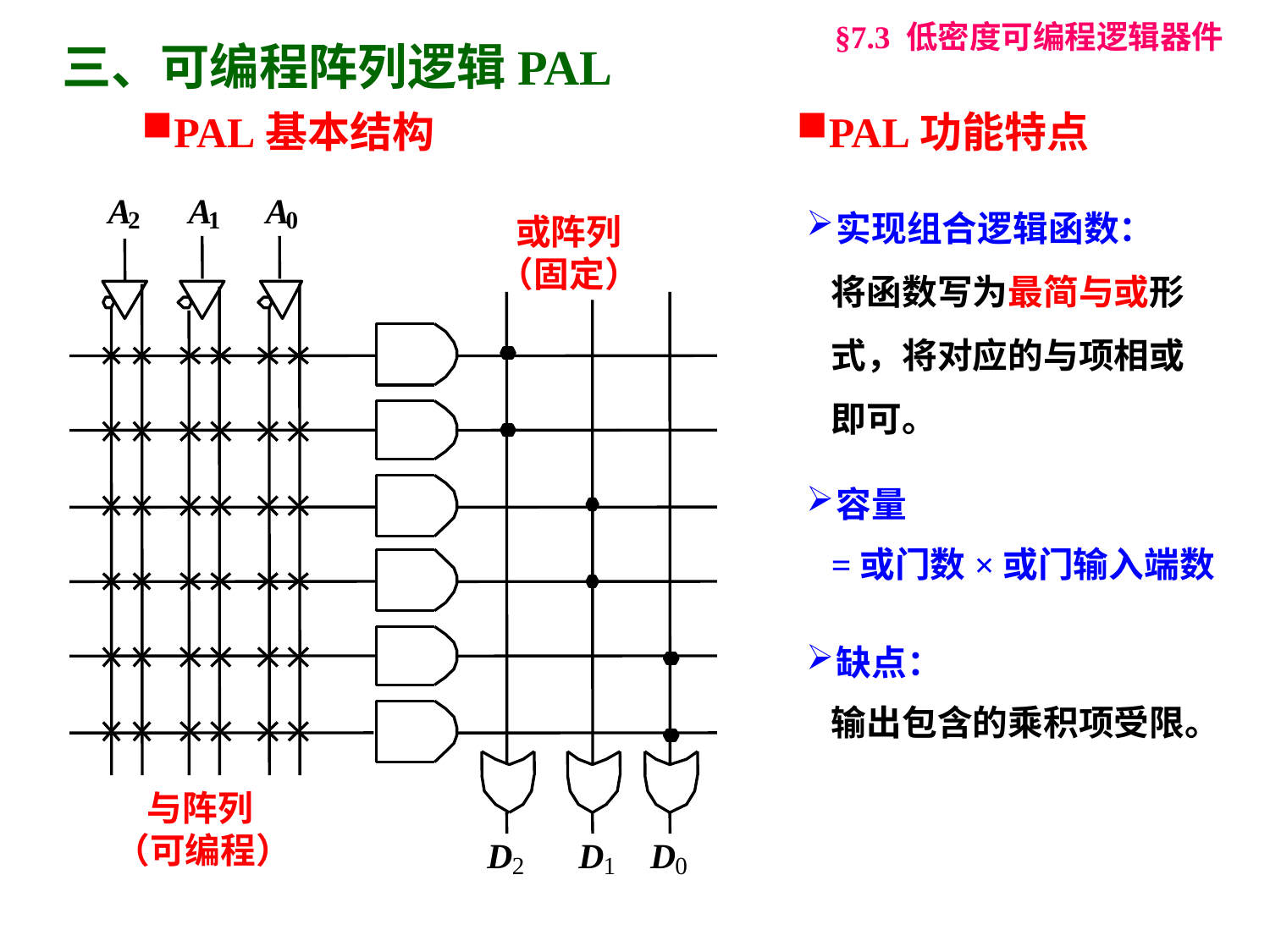

§7.3 低密度可编程逻辑器件
三、可编程阵列逻辑PAL
PAL基本结构
PAL功能特点
实现组合逻辑函数：
将函数写为最简与或形式，将对应的与项相或即可。
A
A
A
2
1
0
或阵列

（固定）

与阵列

（可编程）
D
D
D
2
1
0
容量
=或门数×或门输入端数
缺点：
输出包含的乘积项受限。